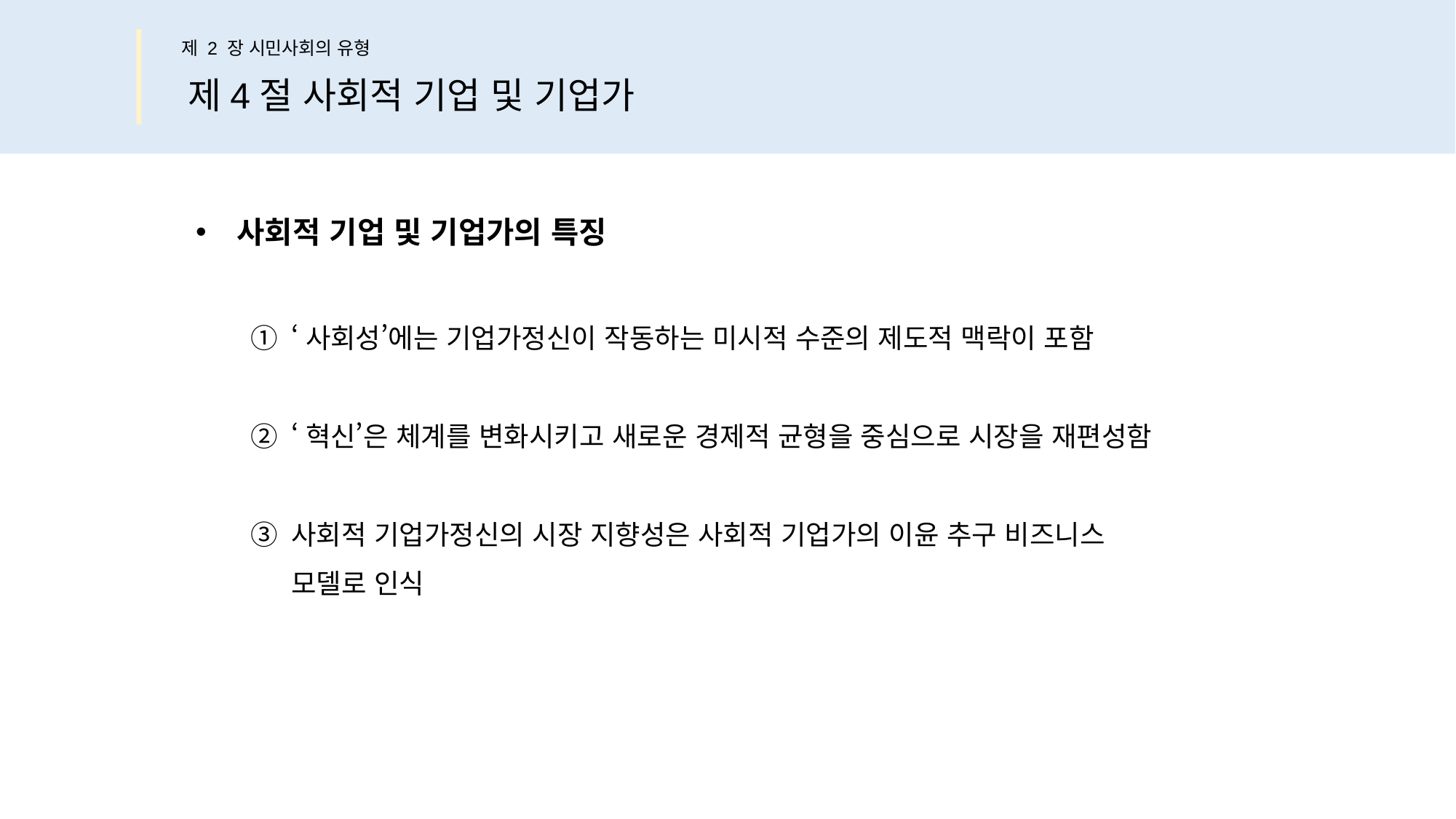

제 2 장 시민사회의 유형
제4절 사회적 기업 및 기업가
사회적 기업 및 기업가의 특징

‘사회성’에는 기업가정신이 작동하는 미시적 수준의 제도적 맥락이 포함

‘혁신’은 체계를 변화시키고 새로운 경제적 균형을 중심으로 시장을 재편성함

사회적 기업가정신의 시장 지향성은 사회적 기업가의 이윤 추구 비즈니스
모델로 인식